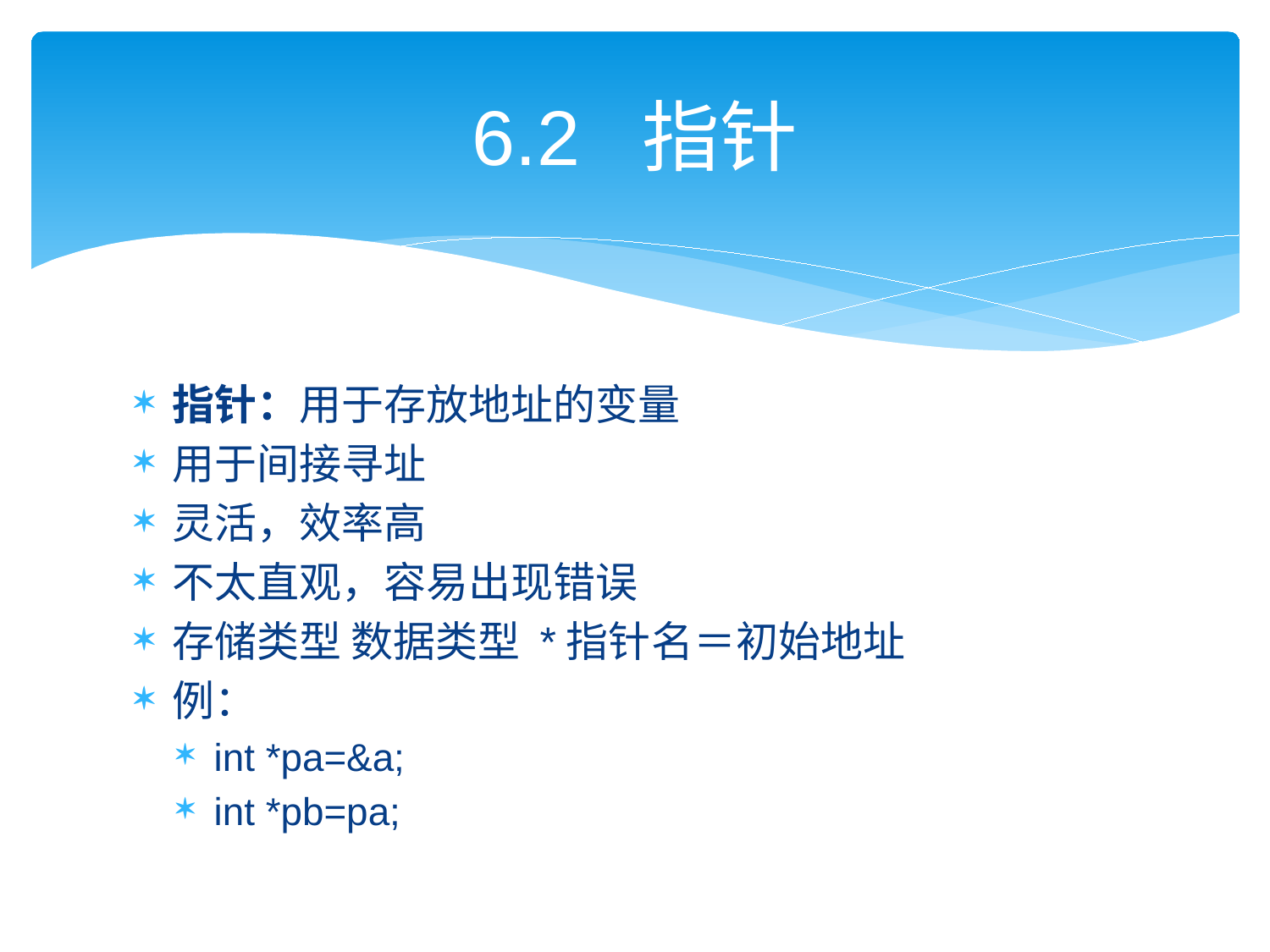

# 6.2  指针
指针：用于存放地址的变量
用于间接寻址
灵活，效率高
不太直观，容易出现错误
存储类型 数据类型 *指针名＝初始地址
例：
int *pa=&a;
int *pb=pa;